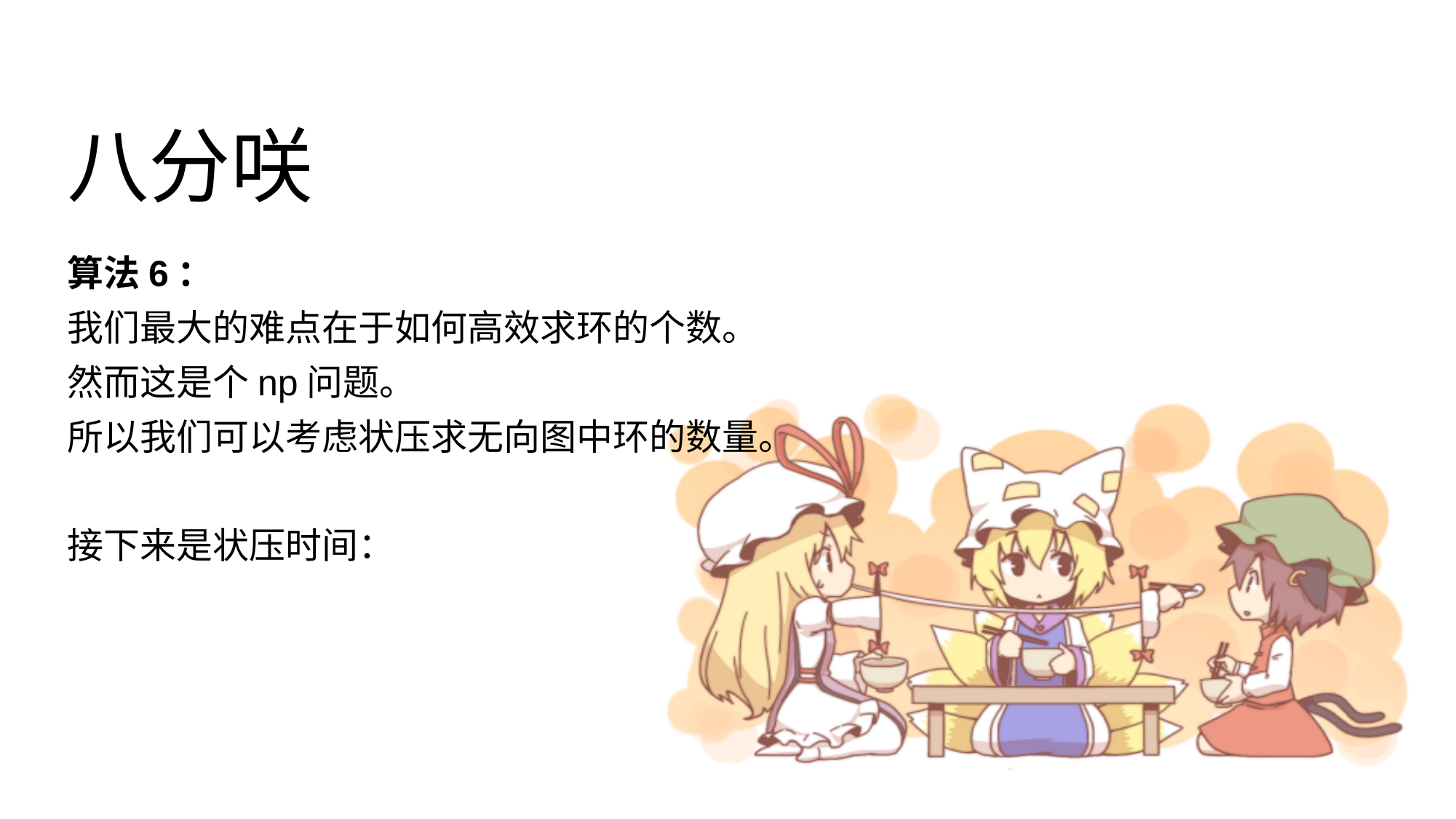

# 八分咲
算法6：
我们最大的难点在于如何高效求环的个数。
然而这是个np问题。
所以我们可以考虑状压求无向图中环的数量。

接下来是状压时间：